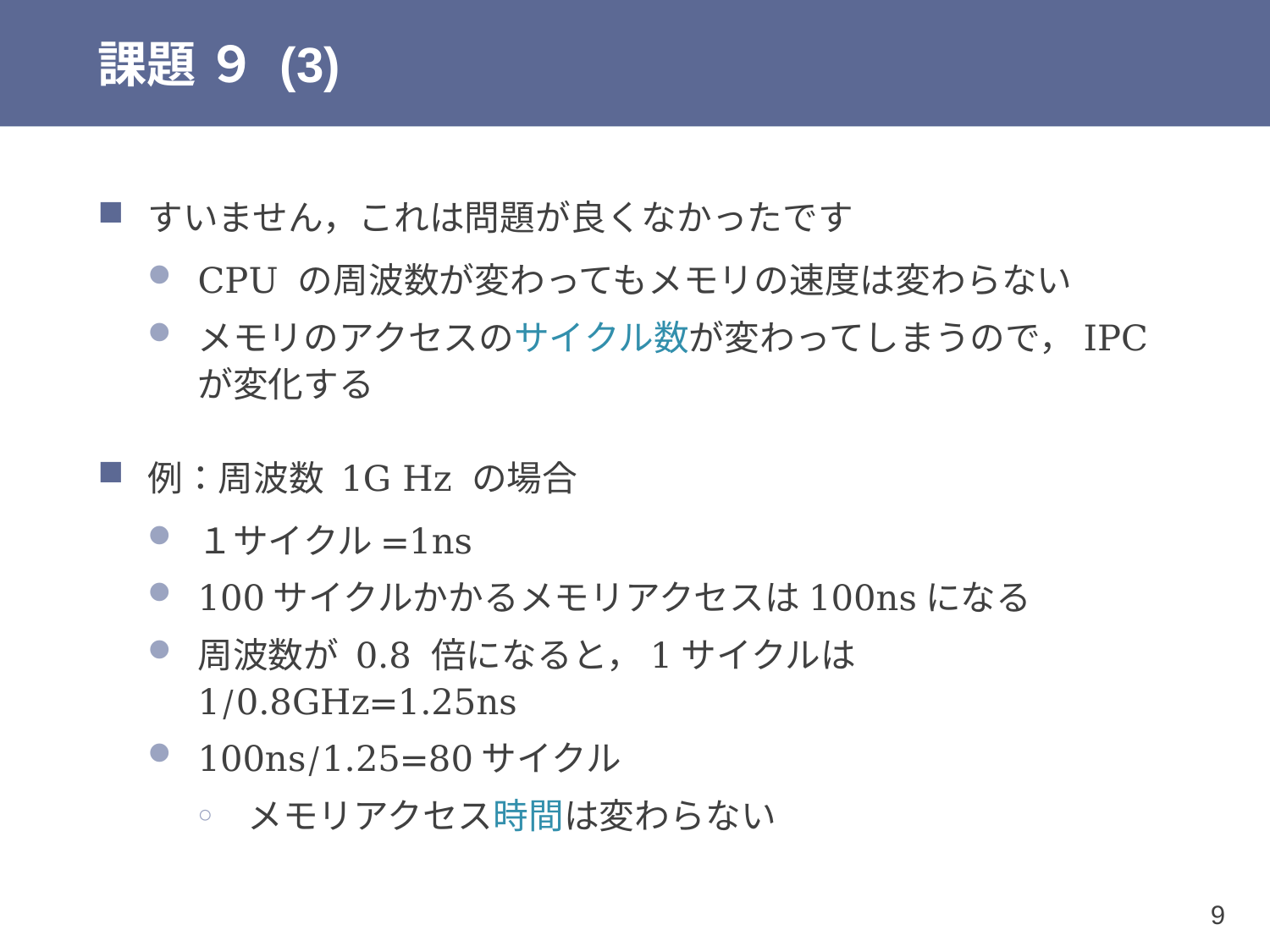

# 課題 ９ (3)
すいません，これは問題が良くなかったです
CPU の周波数が変わってもメモリの速度は変わらない
メモリのアクセスのサイクル数が変わってしまうので，IPC が変化する
例：周波数 1G Hz の場合
１サイクル=1ns
100サイクルかかるメモリアクセスは100nsになる
周波数が 0.8 倍になると，1サイクルは1/0.8GHz=1.25ns
100ns/1.25=80サイクル
メモリアクセス時間は変わらない